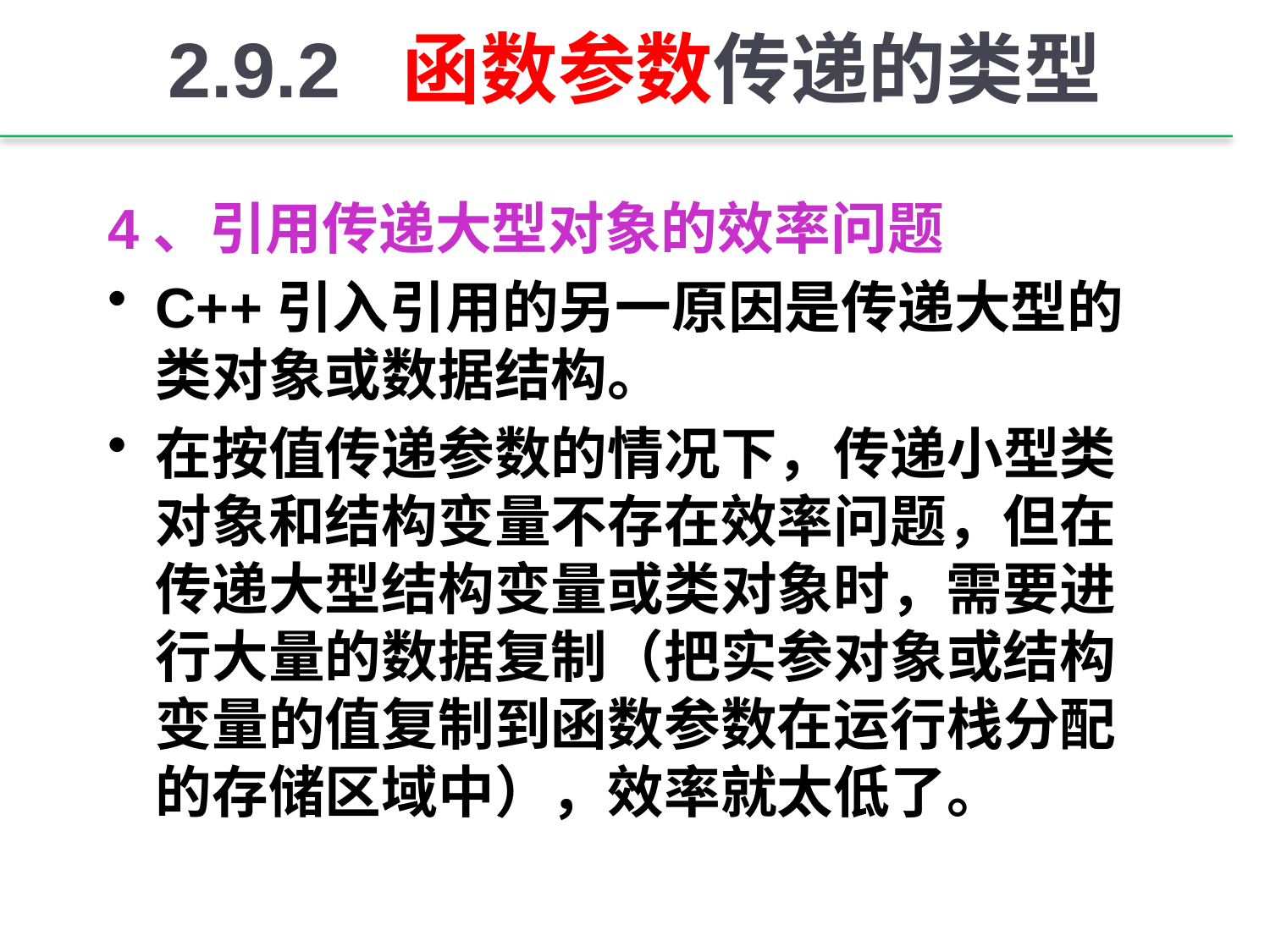

# 2.9.2  函数参数传递的类型
4、引用传递大型对象的效率问题
C++引入引用的另一原因是传递大型的类对象或数据结构。
在按值传递参数的情况下，传递小型类对象和结构变量不存在效率问题，但在传递大型结构变量或类对象时，需要进行大量的数据复制（把实参对象或结构变量的值复制到函数参数在运行栈分配的存储区域中），效率就太低了。